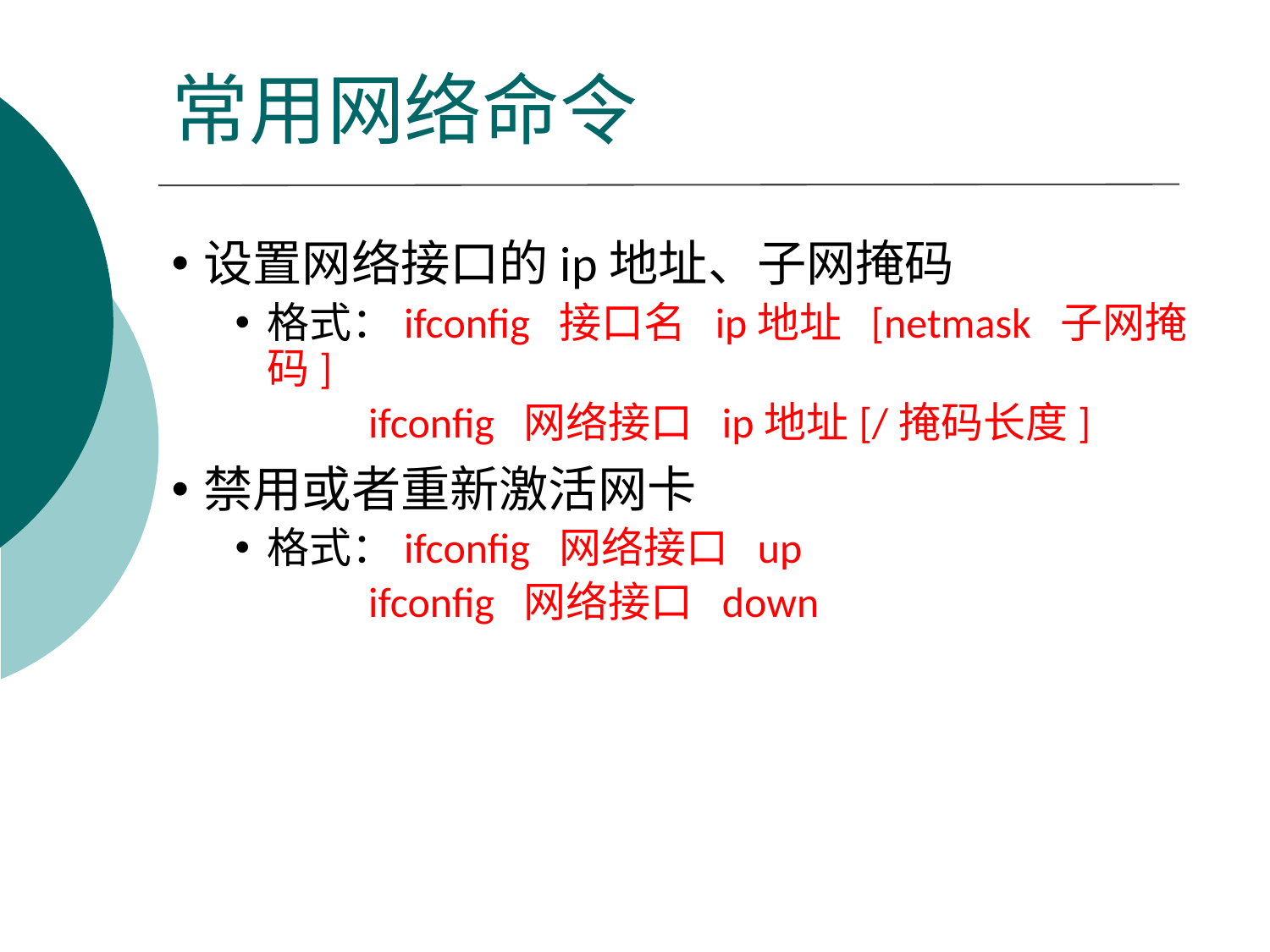

# 常用网络命令
设置网络接口的ip地址、子网掩码
格式：ifconfig  接口名  ip地址  [netmask  子网掩码]
              ifconfig  网络接口  ip地址[/掩码长度]
禁用或者重新激活网卡
格式：ifconfig  网络接口  up
              ifconfig  网络接口  down